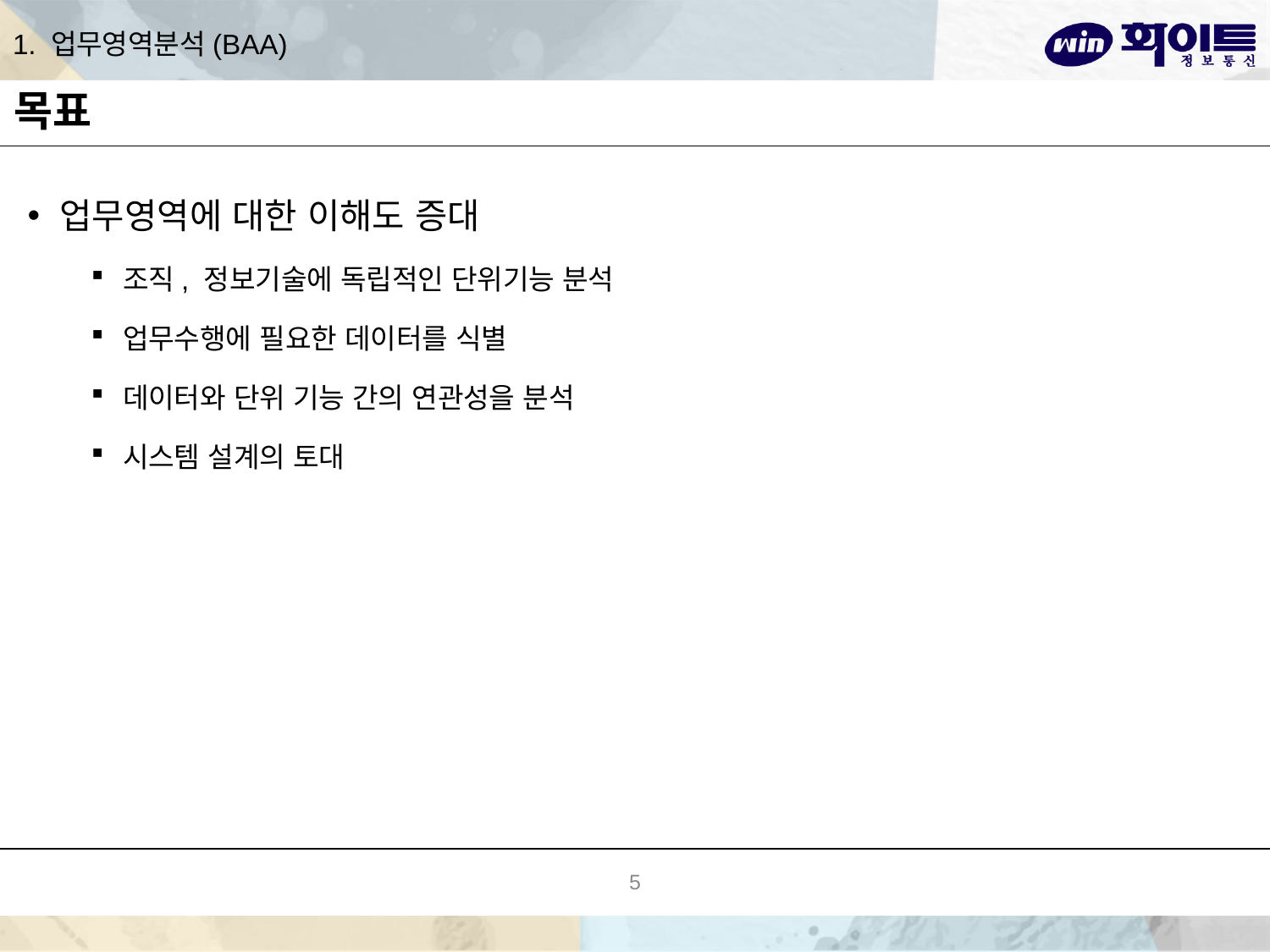

# 1. 업무영역분석(BAA)
목표
업무영역에 대한 이해도 증대
조직, 정보기술에 독립적인 단위기능 분석
업무수행에 필요한 데이터를 식별
데이터와 단위 기능 간의 연관성을 분석
시스템 설계의 토대
5